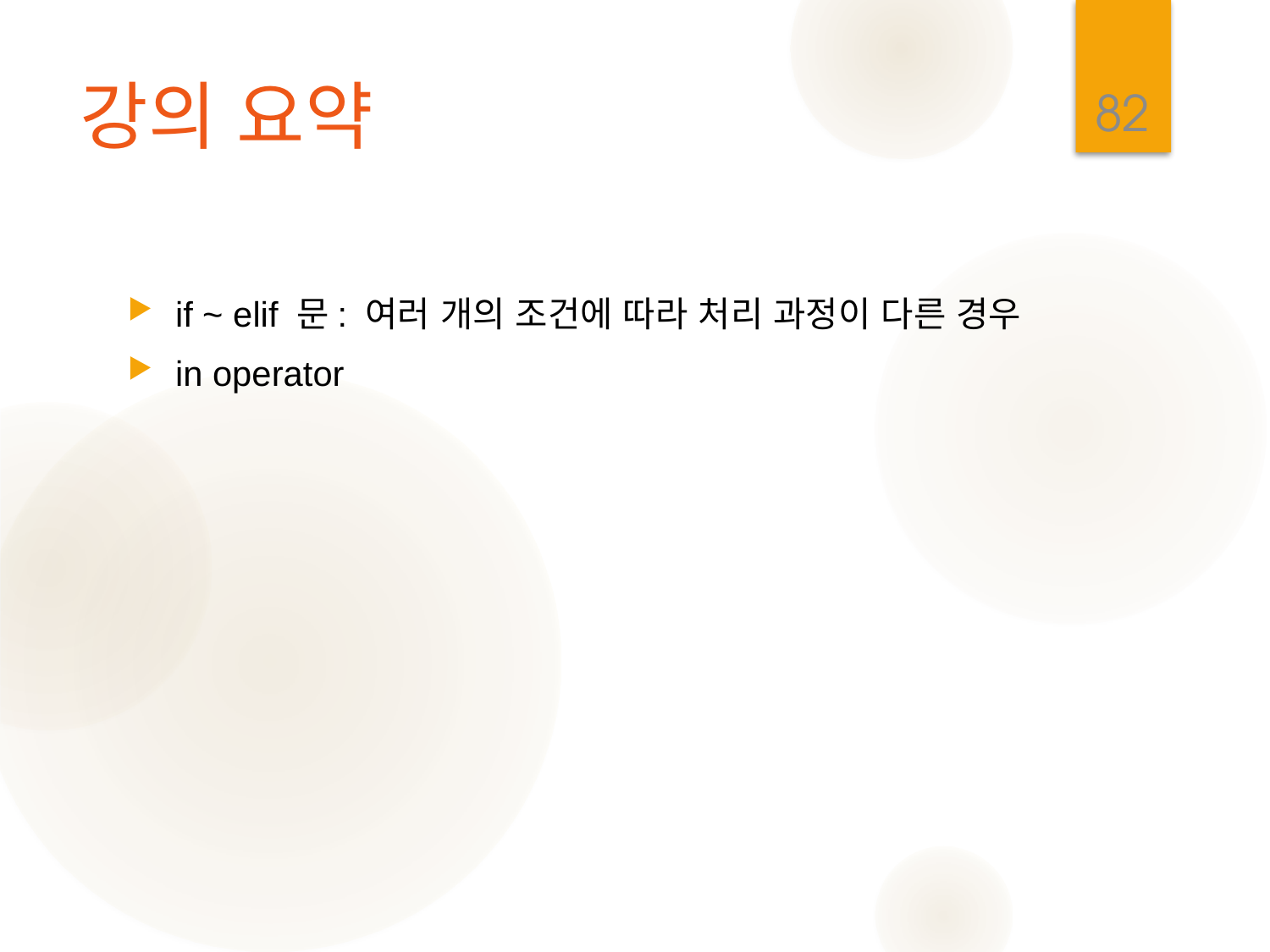

82
# 강의 요약
if ~ elif 문: 여러 개의 조건에 따라 처리 과정이 다른 경우
in operator